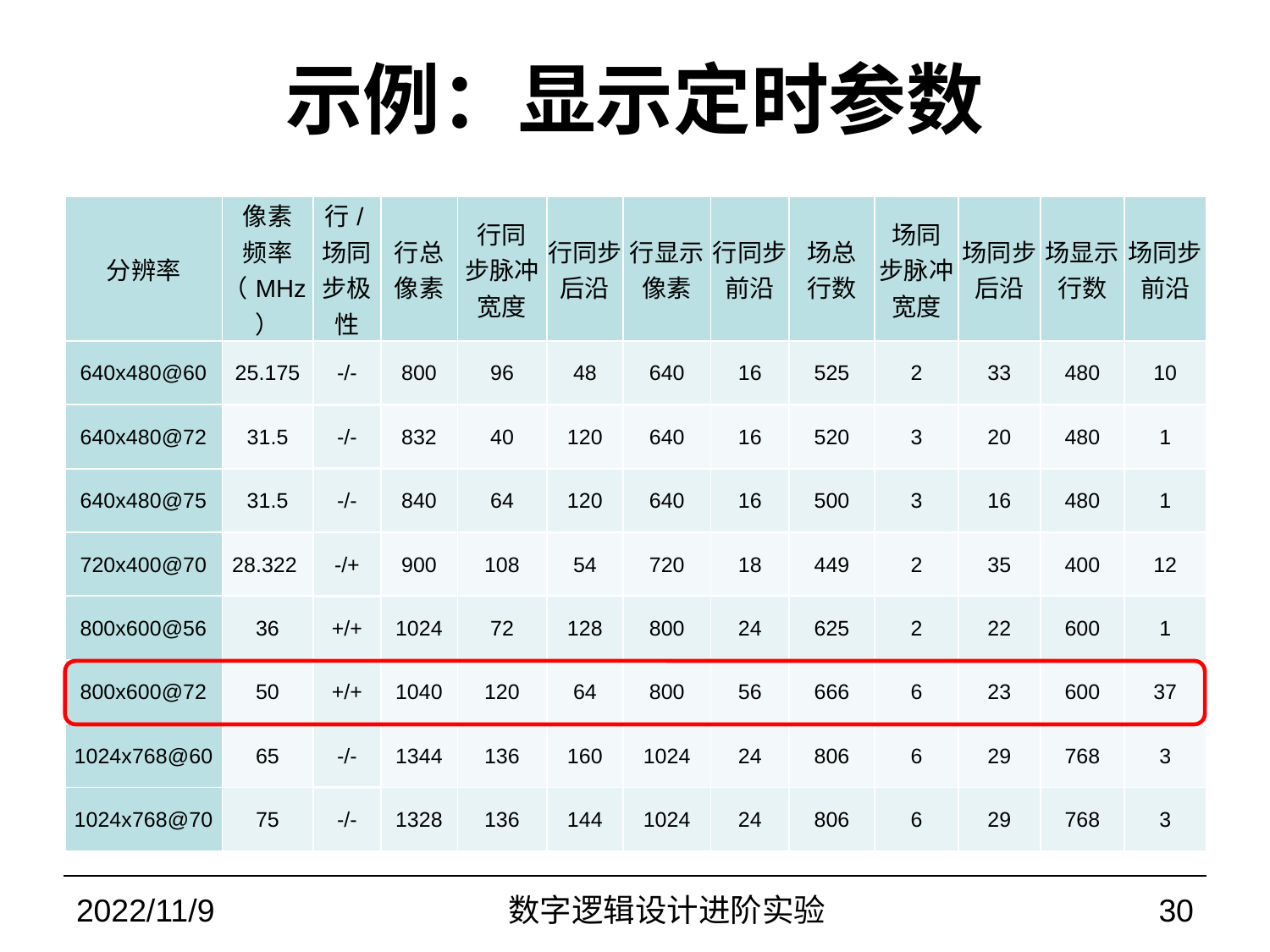

# 示例：显示定时参数
| 分辨率 | 像素 频率（MHz） | 行/场同步极性 | 行总 像素 | 行同 步脉冲宽度 | 行同步后沿 | 行显示像素 | 行同步前沿 | 场总 行数 | 场同 步脉冲宽度 | 场同步后沿 | 场显示行数 | 场同步前沿 |
| --- | --- | --- | --- | --- | --- | --- | --- | --- | --- | --- | --- | --- |
| 640x480@60 | 25.175 | -/- | 800 | 96 | 48 | 640 | 16 | 525 | 2 | 33 | 480 | 10 |
| 640x480@72 | 31.5 | -/- | 832 | 40 | 120 | 640 | 16 | 520 | 3 | 20 | 480 | 1 |
| 640x480@75 | 31.5 | -/- | 840 | 64 | 120 | 640 | 16 | 500 | 3 | 16 | 480 | 1 |
| 720x400@70 | 28.322 | -/+ | 900 | 108 | 54 | 720 | 18 | 449 | 2 | 35 | 400 | 12 |
| 800x600@56 | 36 | +/+ | 1024 | 72 | 128 | 800 | 24 | 625 | 2 | 22 | 600 | 1 |
| 800x600@72 | 50 | +/+ | 1040 | 120 | 64 | 800 | 56 | 666 | 6 | 23 | 600 | 37 |
| 1024x768@60 | 65 | -/- | 1344 | 136 | 160 | 1024 | 24 | 806 | 6 | 29 | 768 | 3 |
| 1024x768@70 | 75 | -/- | 1328 | 136 | 144 | 1024 | 24 | 806 | 6 | 29 | 768 | 3 |

2022/11/9
数字逻辑设计进阶实验
30